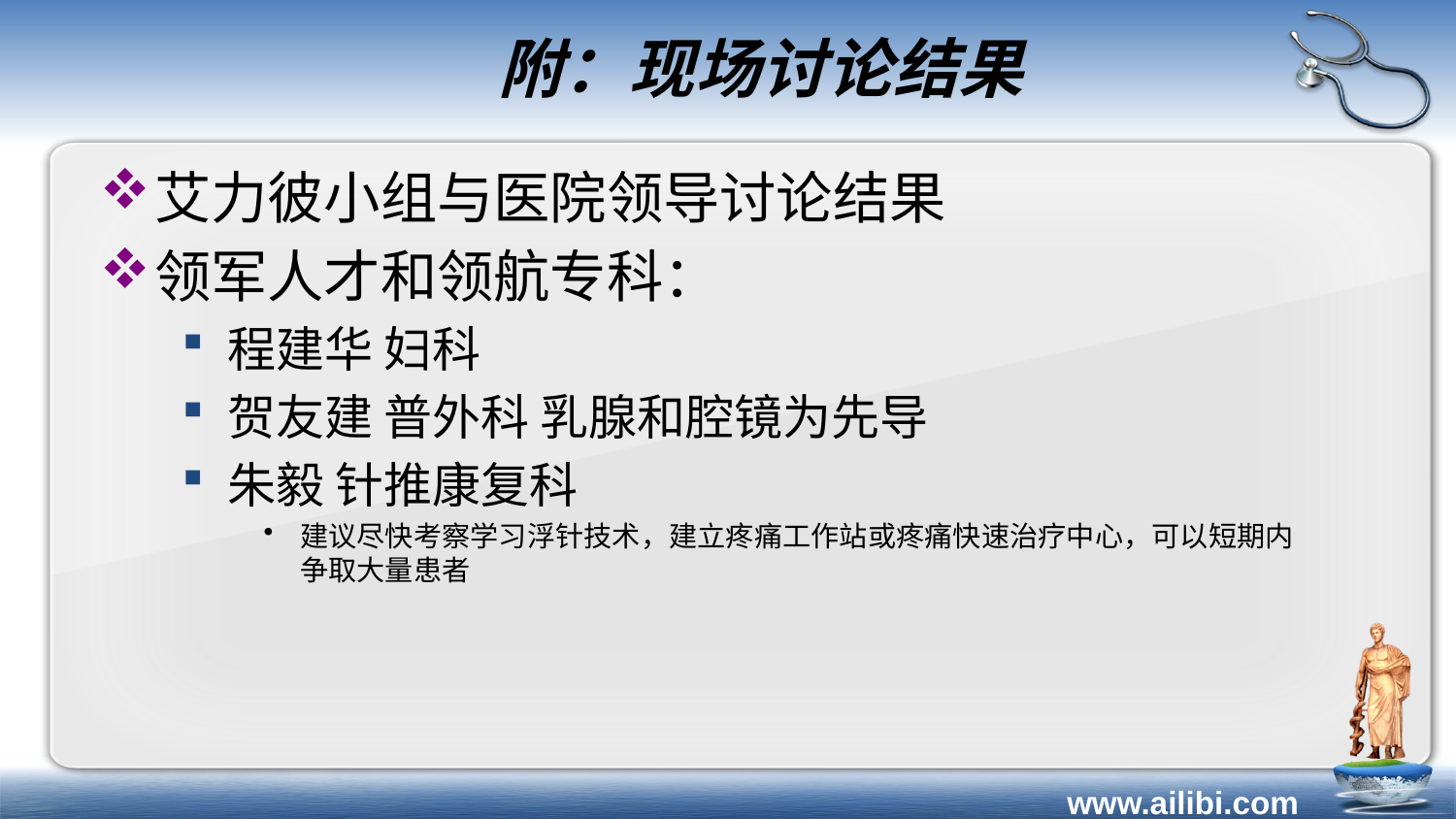

# 附：现场讨论结果
艾力彼小组与医院领导讨论结果
领军人才和领航专科：
程建华 妇科
贺友建 普外科 乳腺和腔镜为先导
朱毅 针推康复科
建议尽快考察学习浮针技术，建立疼痛工作站或疼痛快速治疗中心，可以短期内争取大量患者